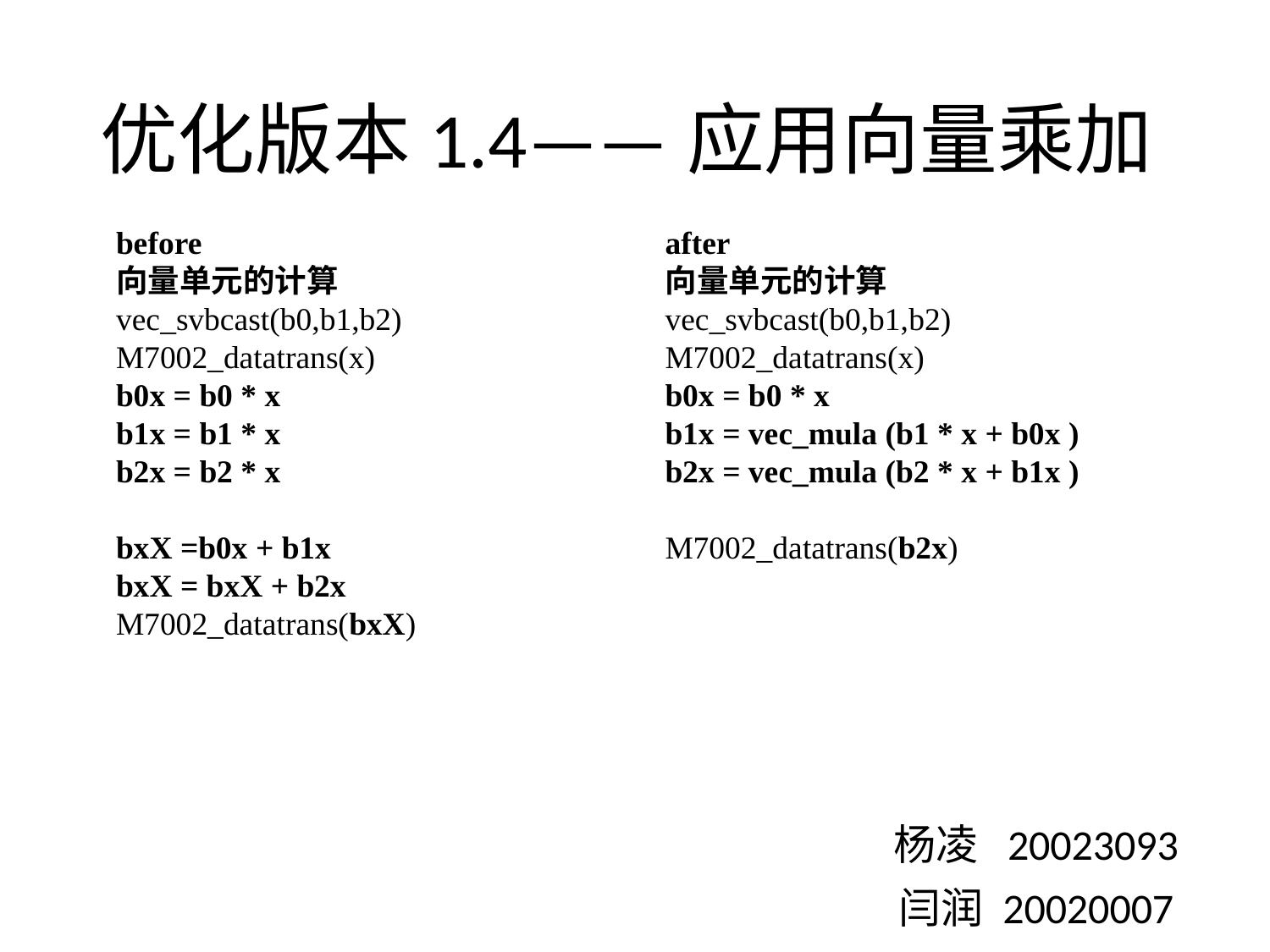

# 优化版本1.4——应用向量乘加
before
向量单元的计算
vec_svbcast(b0,b1,b2)
M7002_datatrans(x)
b0x = b0 * x
b1x = b1 * x
b2x = b2 * x

bxX =b0x + b1x
bxX = bxX + b2x
M7002_datatrans(bxX)

after
向量单元的计算
vec_svbcast(b0,b1,b2)
M7002_datatrans(x)
b0x = b0 * x
b1x = vec_mula (b1 * x + b0x )
b2x = vec_mula (b2 * x + b1x )

M7002_datatrans(b2x)